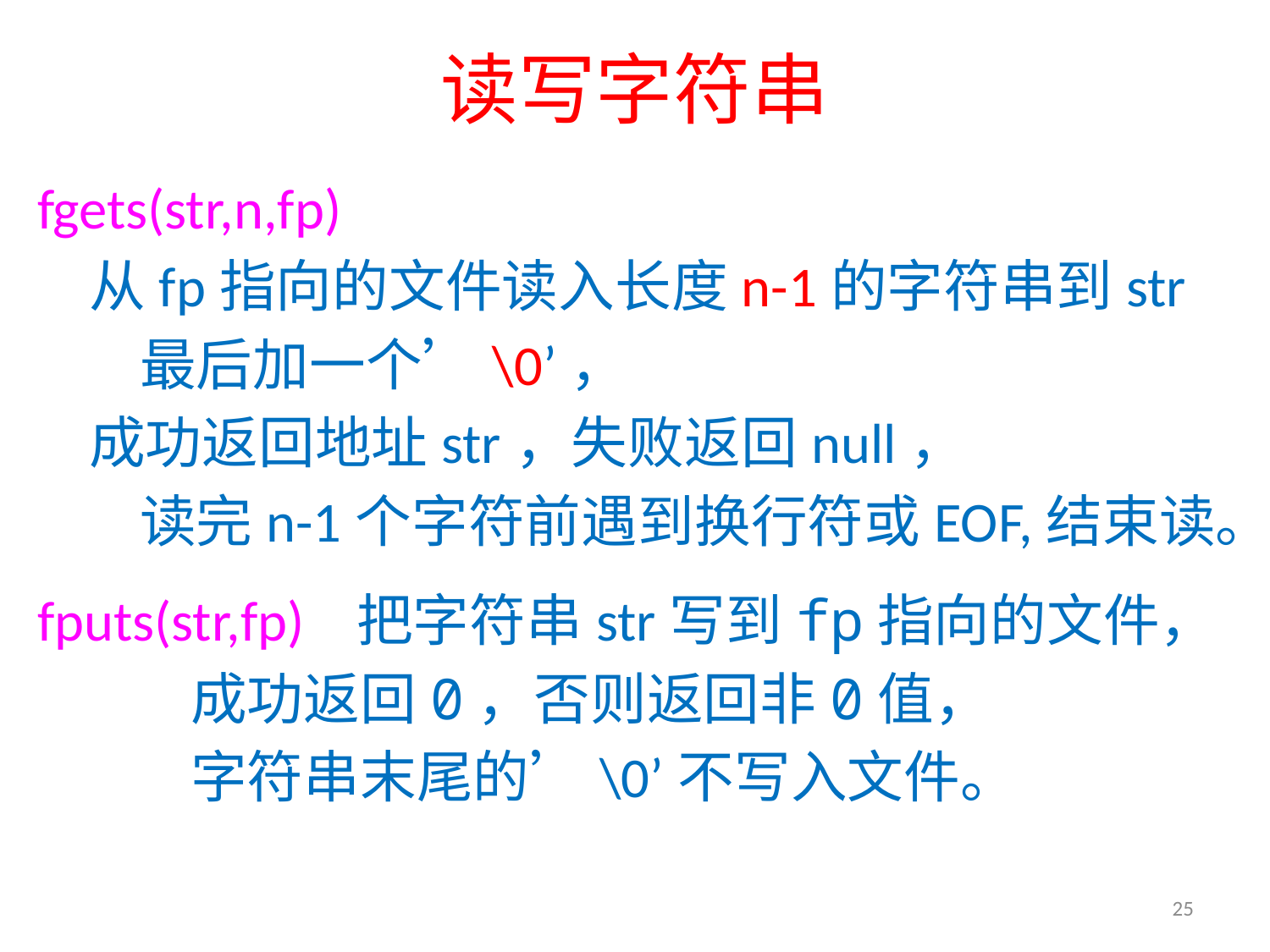

# 读写字符串
fgets(str,n,fp)
   从fp指向的文件读入长度n-1的字符串到str
       最后加一个’\0’，
   成功返回地址str，失败返回null，
       读完n-1个字符前遇到换行符或EOF,结束读。
fputs(str,fp)   把字符串str写到fp指向的文件，
           成功返回0，否则返回非0值，
           字符串末尾的’\0’不写入文件。
25